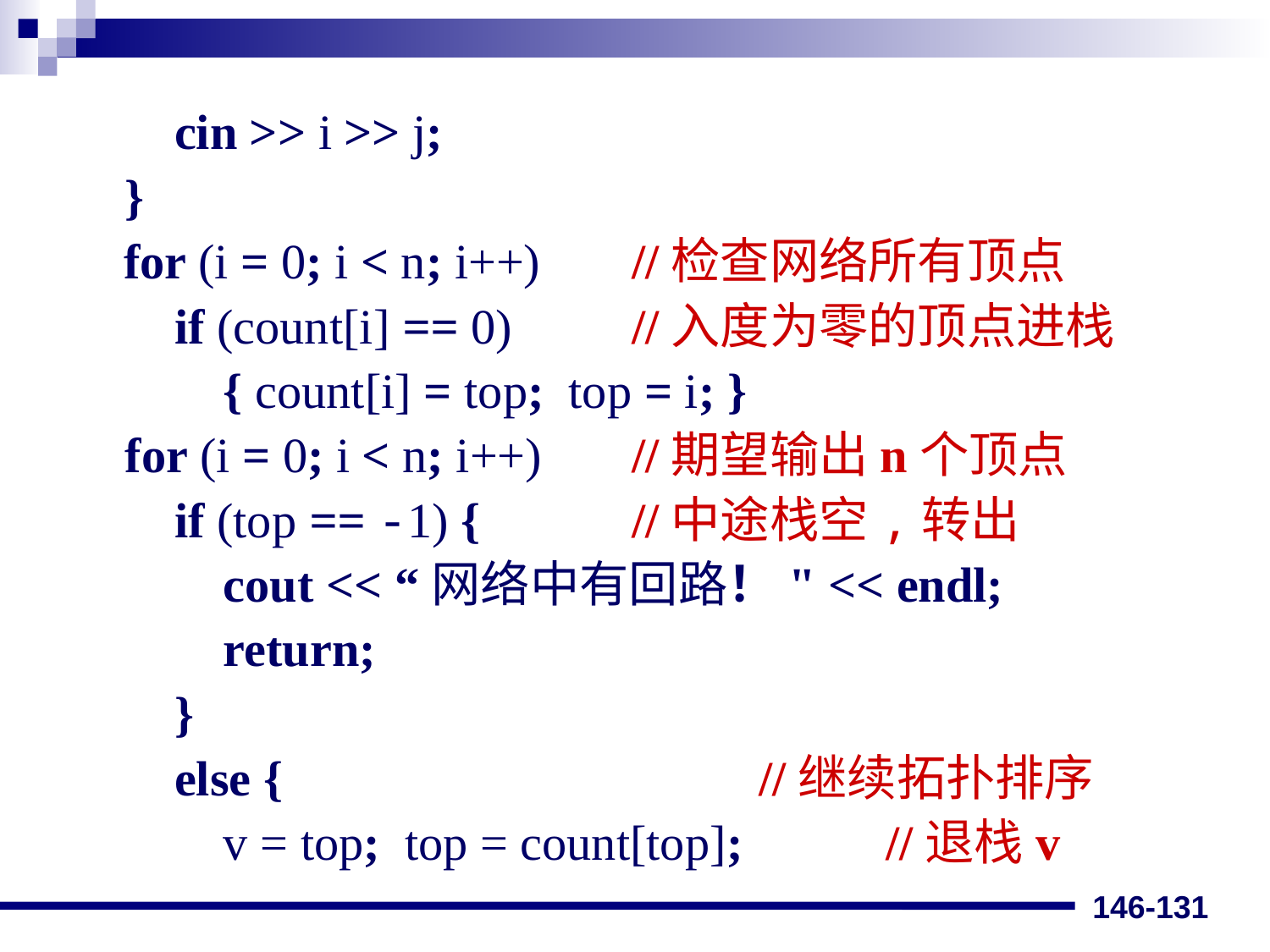

cin >> i >> j;
    }
	for (i = 0; i < n; i++)      	//检查网络所有顶点
        if (count[i] == 0)        	//入度为零的顶点进栈
            { count[i] = top;  top = i; }
    for (i = 0; i < n; i++)      	//期望输出n个顶点
        if (top == -1) {           	//中途栈空,转出
            cout << “网络中有回路！" << endl;
            return;
        }
        else {                               	//继续拓扑排序
            v = top;  top = count[top];   	//退栈v
146-131